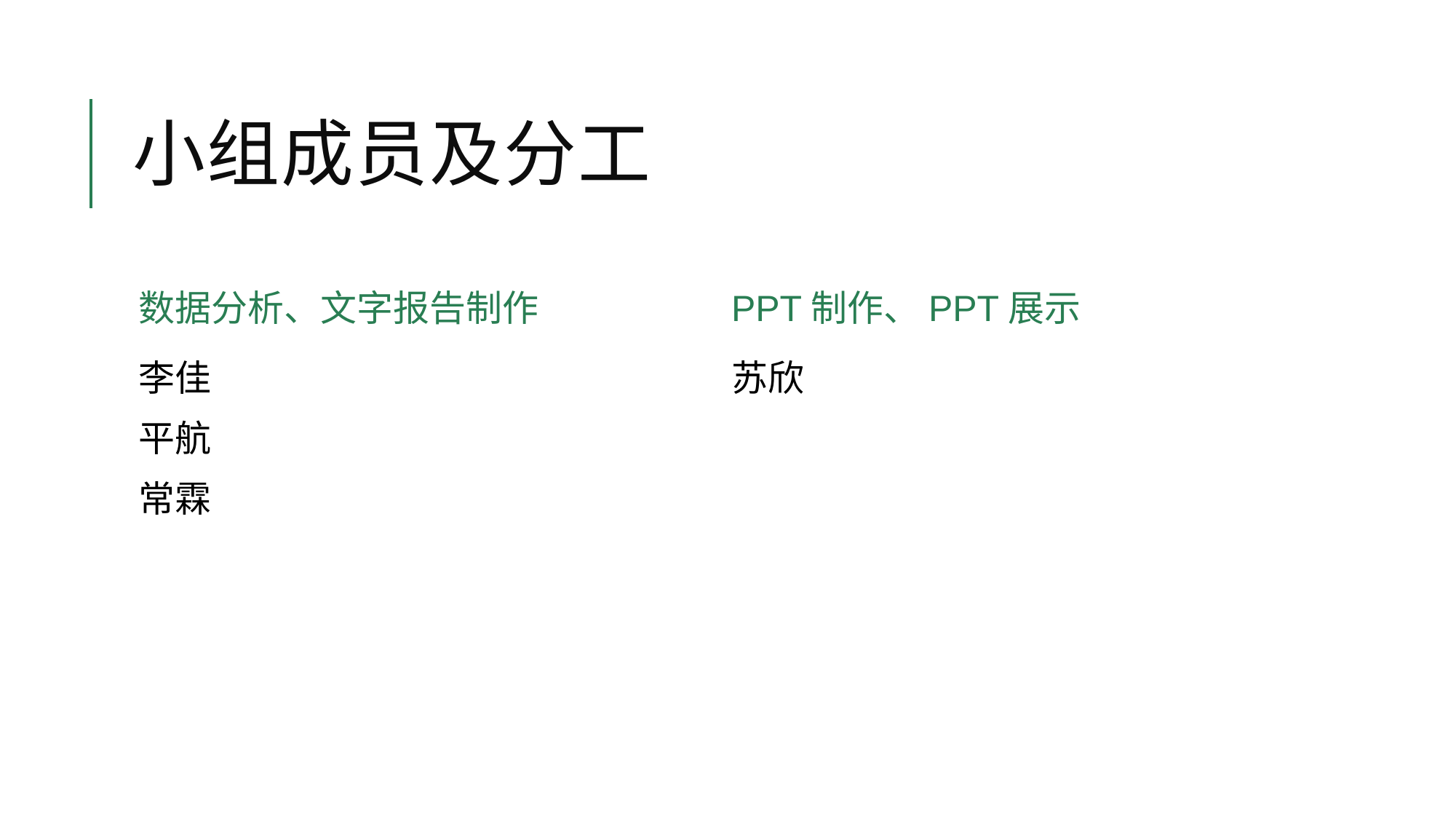

# 小组成员及分工
数据分析、文字报告制作
PPT制作、PPT展示
李佳
平航
常霖
苏欣